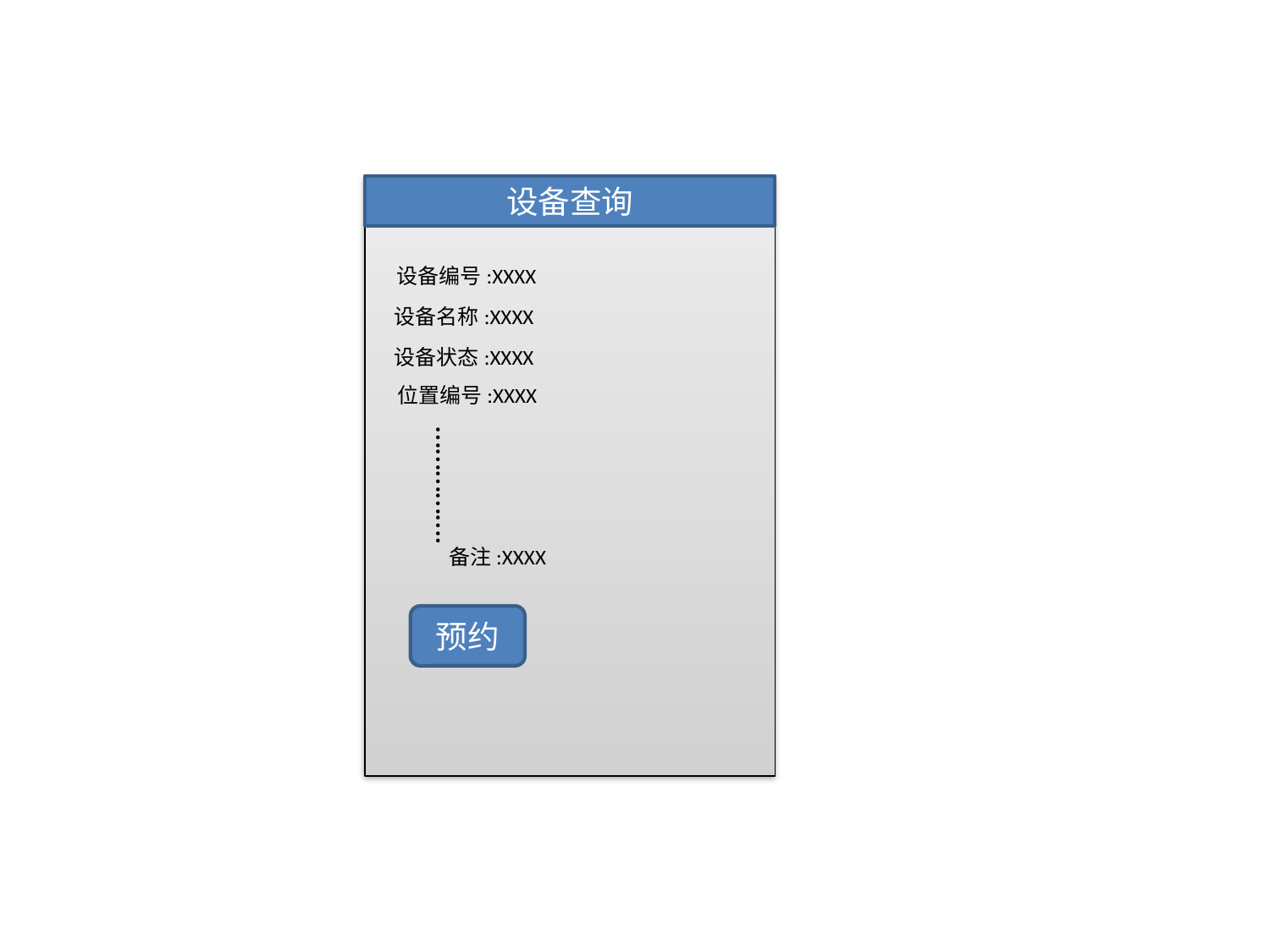

设备查询
设备编号:XXXX
设备名称:XXXX
设备状态:XXXX
位置编号:XXXX
…………….
          备注:XXXX
预约